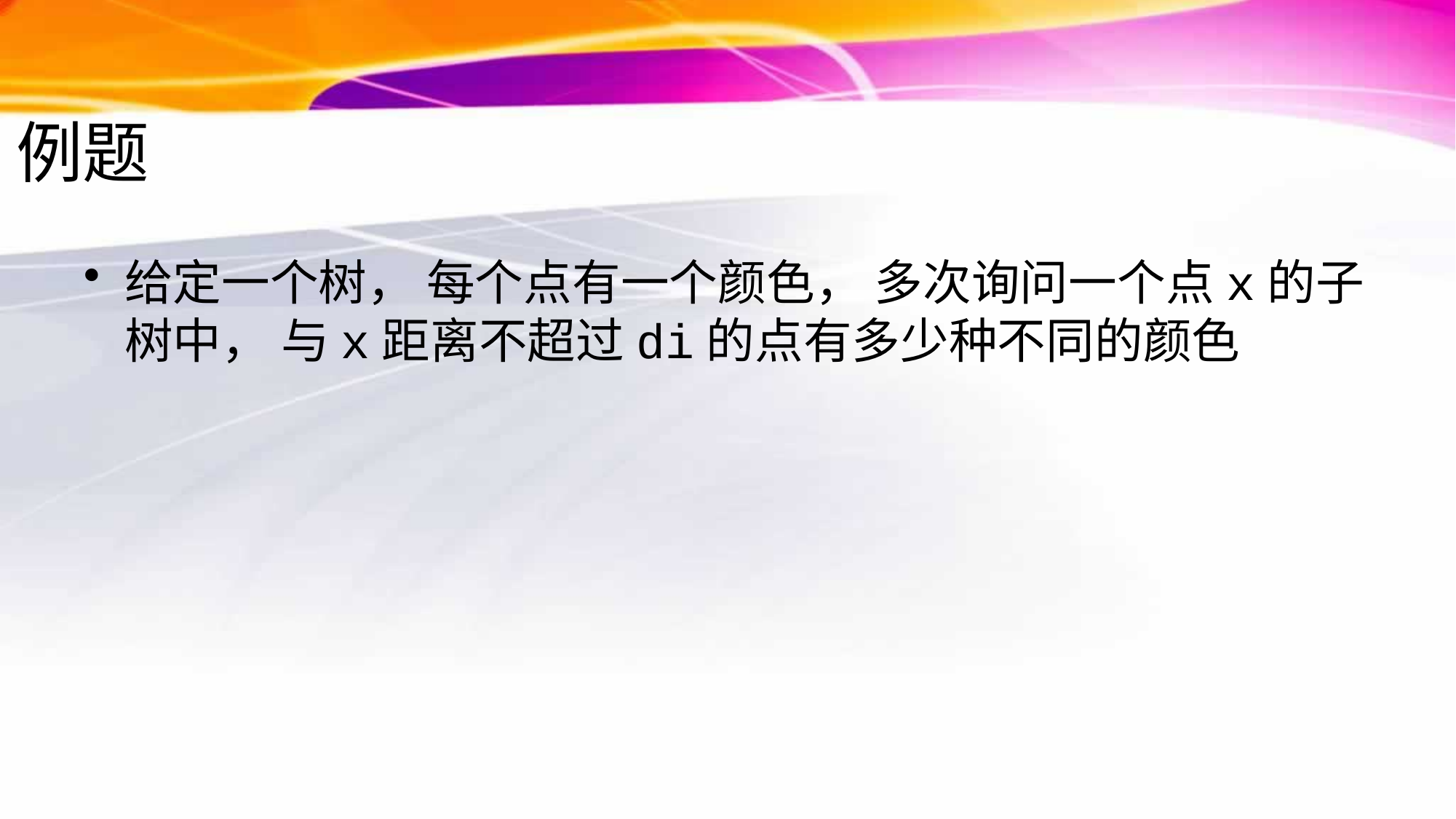

# 例题
给定一个树， 每个点有一个颜色， 多次询问一个点x的子树中， 与x距离不超过di的点有多少种不同的颜色